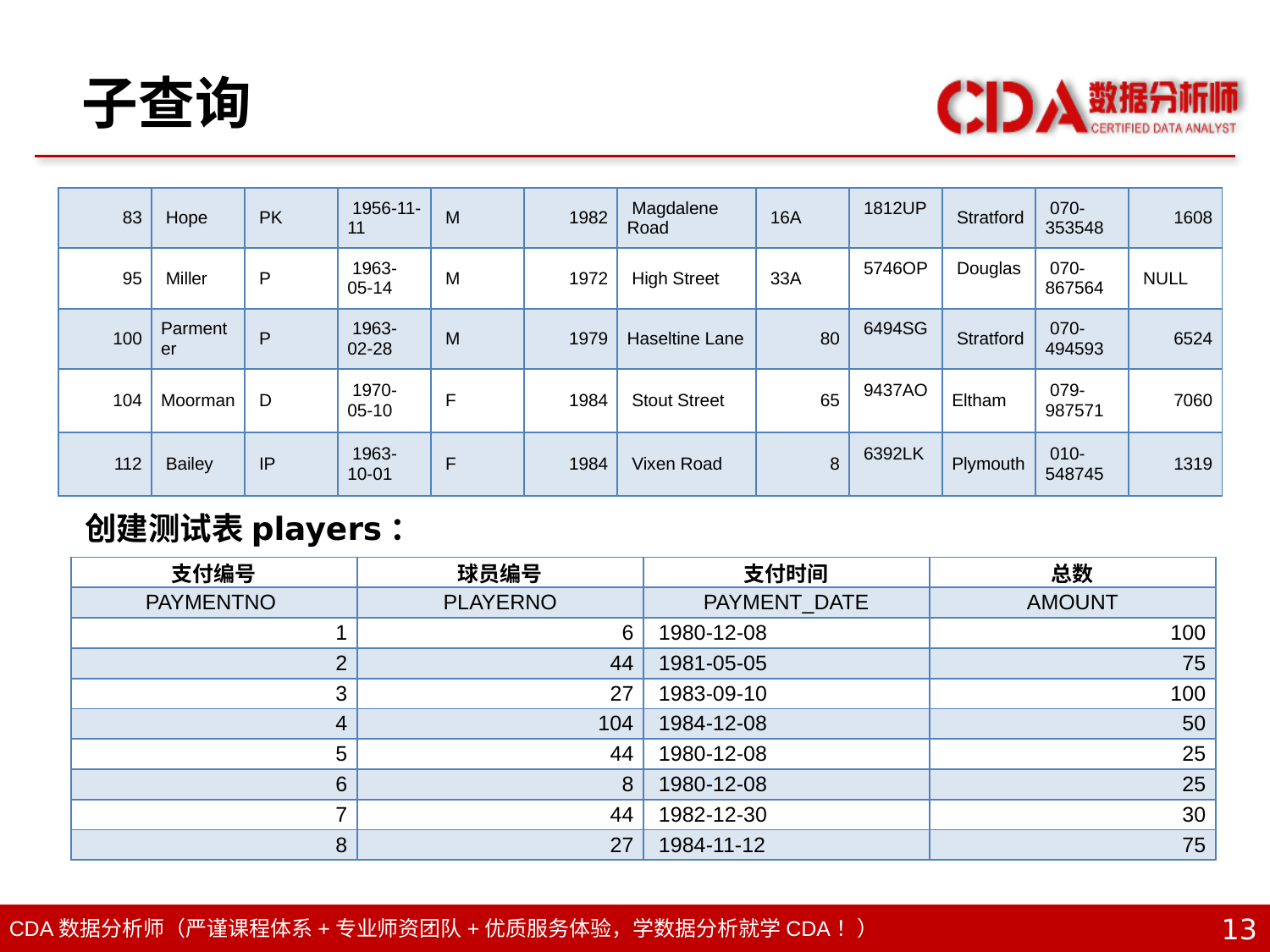

# 子查询
| 83 | Hope | PK | 1956-11-11 | M | 1982 | Magdalene Road | 16A | 1812UP | Stratford | 070-353548 | 1608 |
| --- | --- | --- | --- | --- | --- | --- | --- | --- | --- | --- | --- |
| 95 | Miller | P | 1963-05-14 | M | 1972 | High Street | 33A | 5746OP | Douglas | 070-867564 | NULL |
| 100 | Parmenter | P | 1963-02-28 | M | 1979 | Haseltine Lane | 80 | 6494SG | Stratford | 070-494593 | 6524 |
| 104 | Moorman | D | 1970-05-10 | F | 1984 | Stout Street | 65 | 9437AO | Eltham | 079-987571 | 7060 |
| 112 | Bailey | IP | 1963-10-01 | F | 1984 | Vixen Road | 8 | 6392LK | Plymouth | 010-548745 | 1319 |
创建测试表players：
| 支付编号 | 球员编号 | 支付时间 | 总数 |
| --- | --- | --- | --- |
| PAYMENTNO | PLAYERNO | PAYMENT\_DATE | AMOUNT |
| 1 | 6 | 1980-12-08 | 100 |
| 2 | 44 | 1981-05-05 | 75 |
| 3 | 27 | 1983-09-10 | 100 |
| 4 | 104 | 1984-12-08 | 50 |
| 5 | 44 | 1980-12-08 | 25 |
| 6 | 8 | 1980-12-08 | 25 |
| 7 | 44 | 1982-12-30 | 30 |
| 8 | 27 | 1984-11-12 | 75 |
13